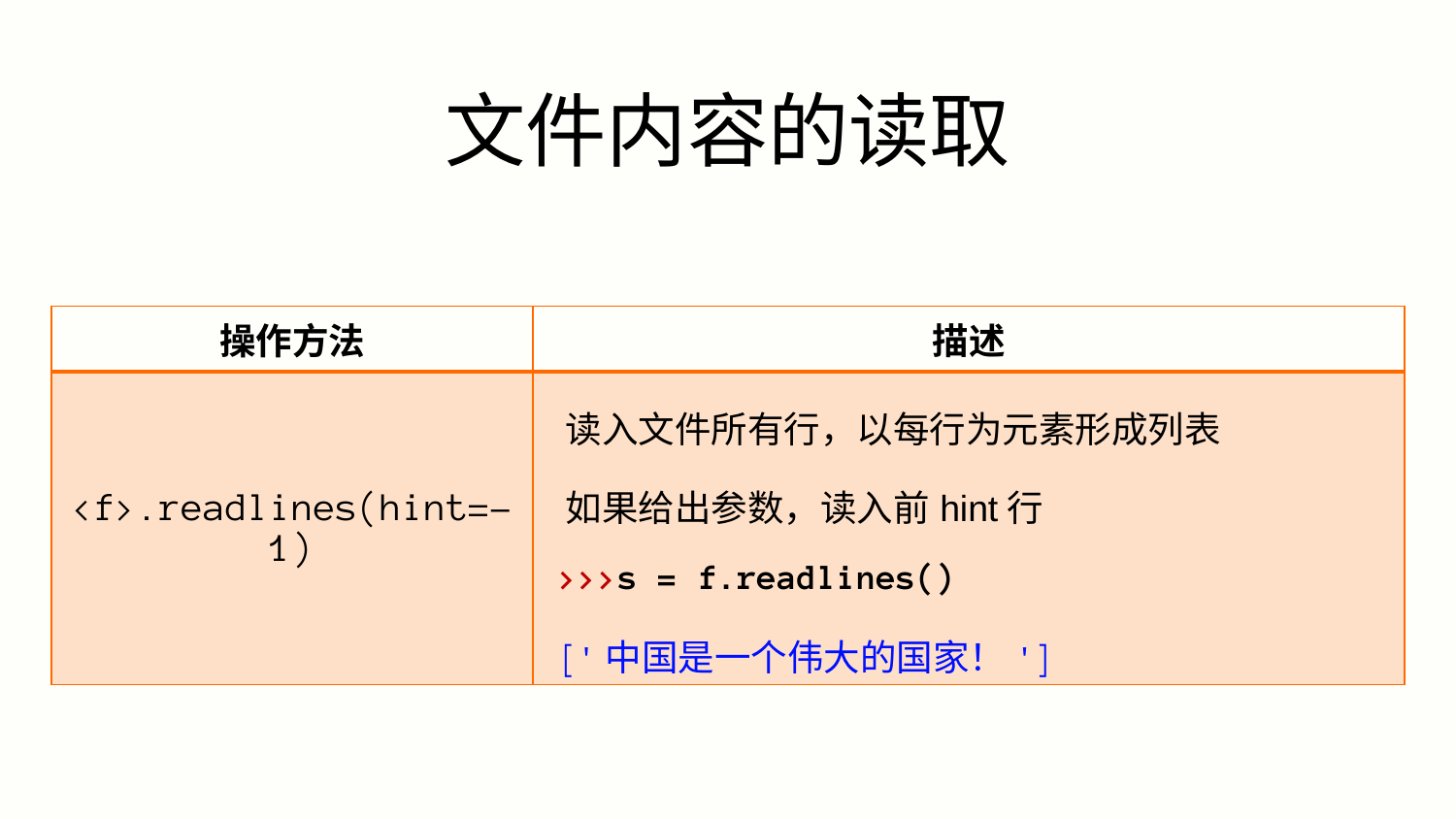

文件内容的读取
| 操作方法 | 描述 |
| --- | --- |
| <f>.readlines(hint=-1) | 读入文件所有行，以每行为元素形成列表 如果给出参数，读入前hint行 >>>s = f.readlines() ['中国是一个伟大的国家！'] |